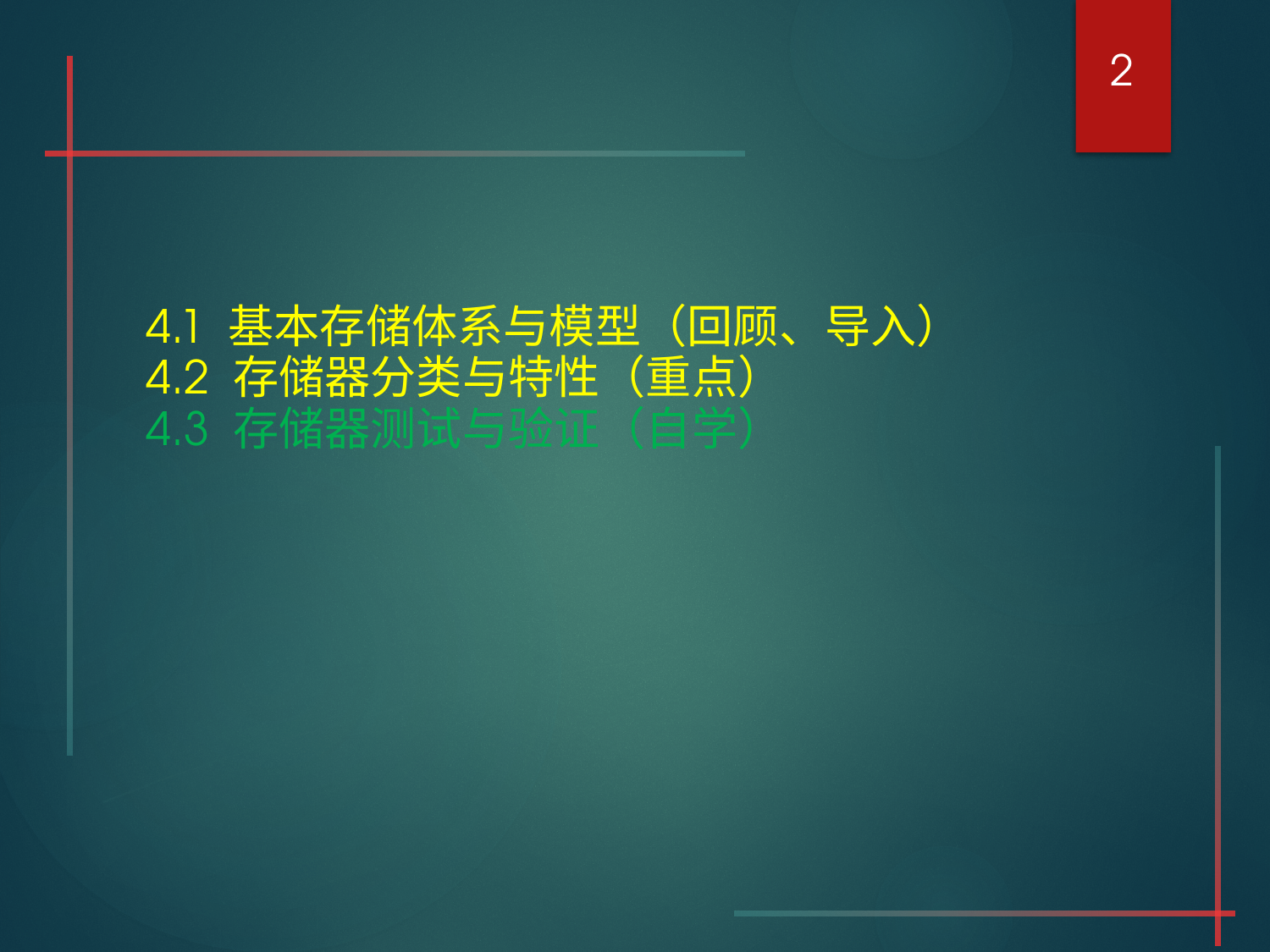

2
4.1 基本存储体系与模型（回顾、导入）
4.2 存储器分类与特性（重点）
4.3 存储器测试与验证（自学）